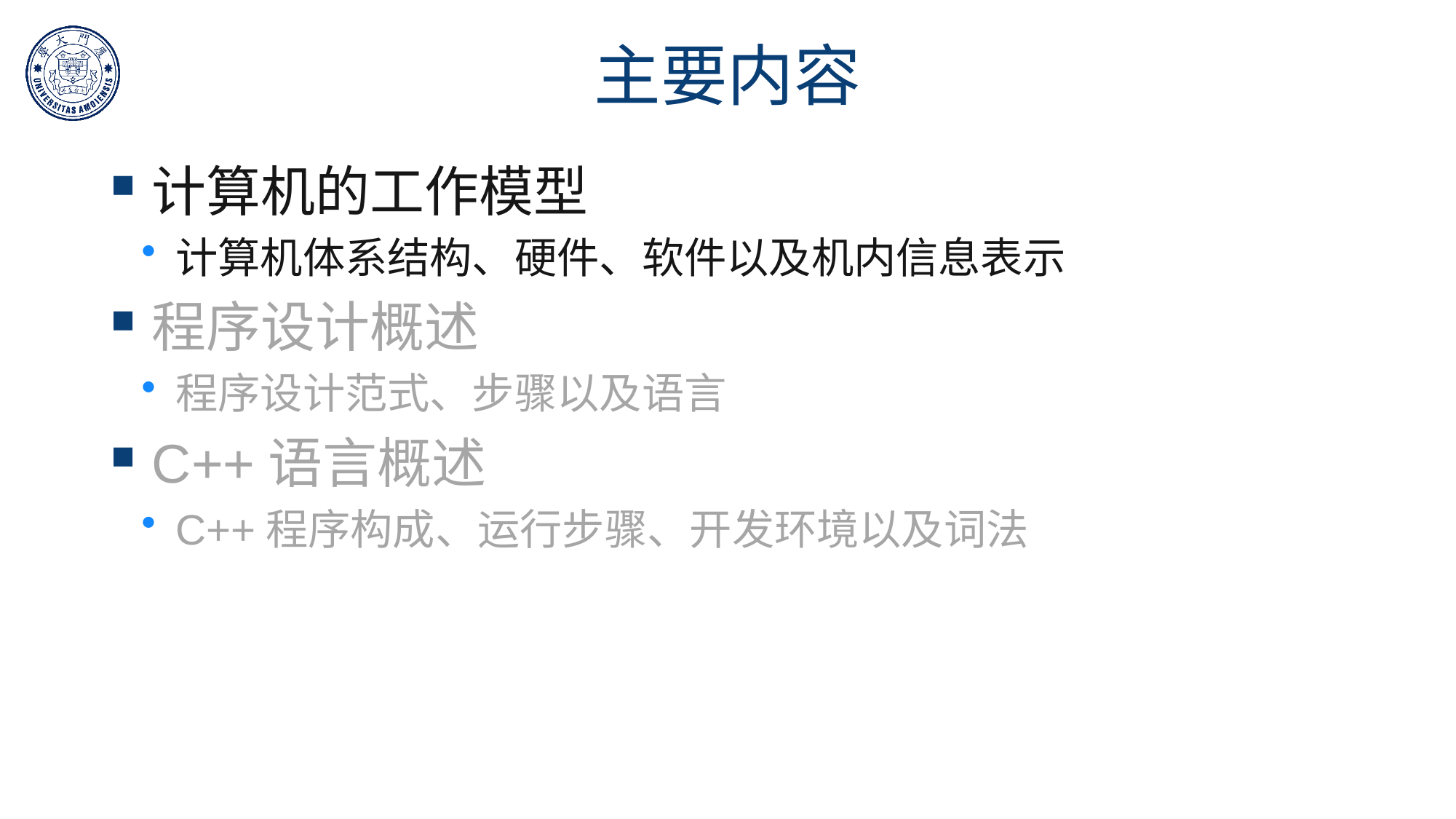

# 主要内容
计算机的工作模型
计算机体系结构、硬件、软件以及机内信息表示
程序设计概述
程序设计范式、步骤以及语言
C++语言概述
C++程序构成、运行步骤、开发环境以及词法
4